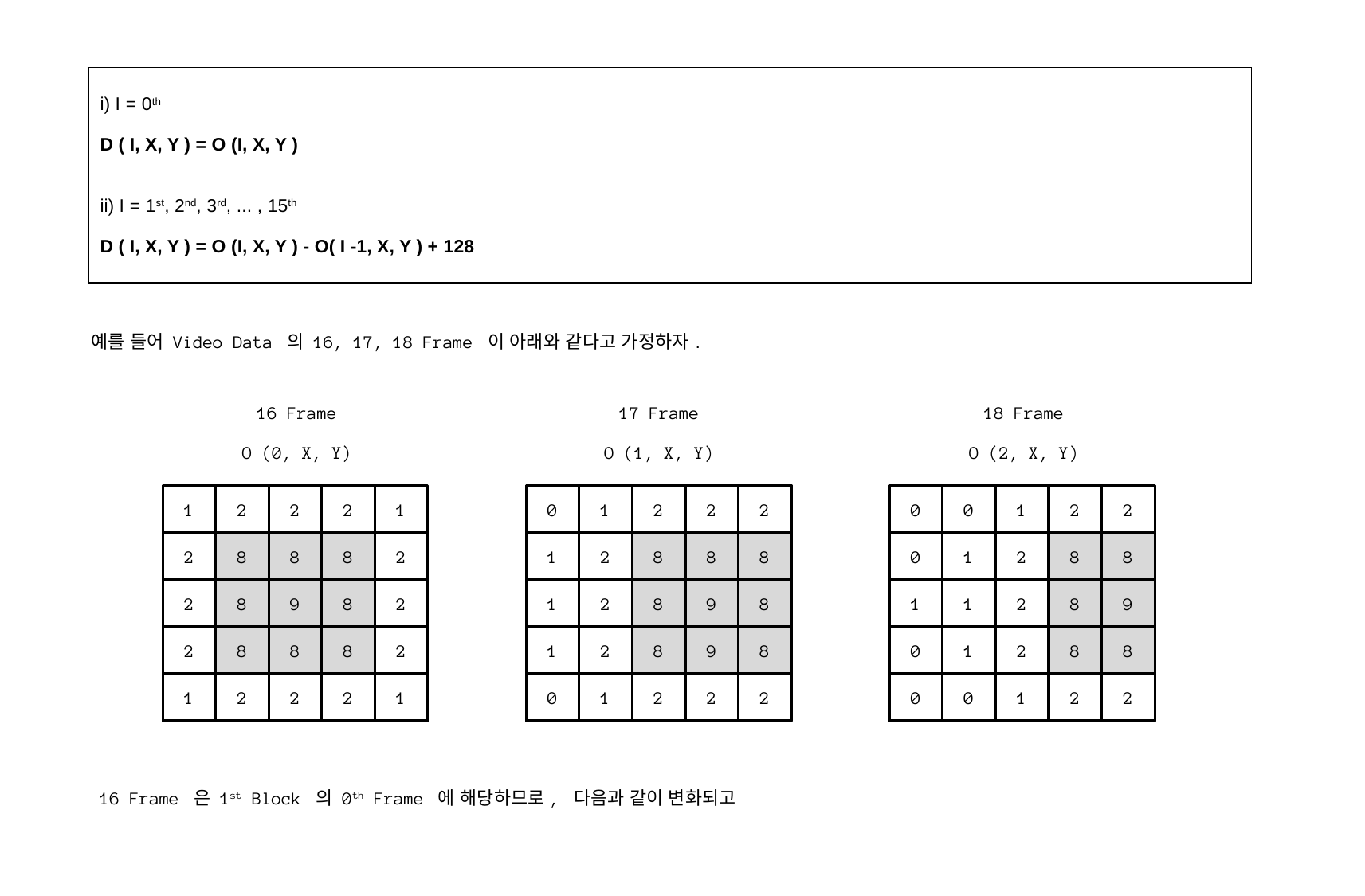

| i) I = 0th D ( I, X, Y ) = O (I, X, Y ) ii) I = 1st, 2nd, 3rd, ... , 15th D ( I, X, Y ) = O (I, X, Y ) - O( I -1, X, Y ) + 128 |
| --- |
예를 들어 Video Data 의 16, 17, 18 Frame 이 아래와 같다고 가정하자.
16 Frame
O (0, X, Y)
1
2
2
2
1
2
8
8
8
2
2
9
8
2
8
8
2
8
8
2
1
2
2
2
1
17 Frame
O (1, X, Y)
2
2
2
1
0
8
8
8
2
1
8
8
9
1
2
9
8
2
8
1
2
2
1
2
0
18 Frame
O (2, X, Y)
2
1
2
0
0
8
2
8
1
0
9
2
8
1
1
8
8
1
2
0
2
2
0
1
0
16 Frame 은 1st Block 의 0th Frame 에 해당하므로, 다음과 같이 변화되고